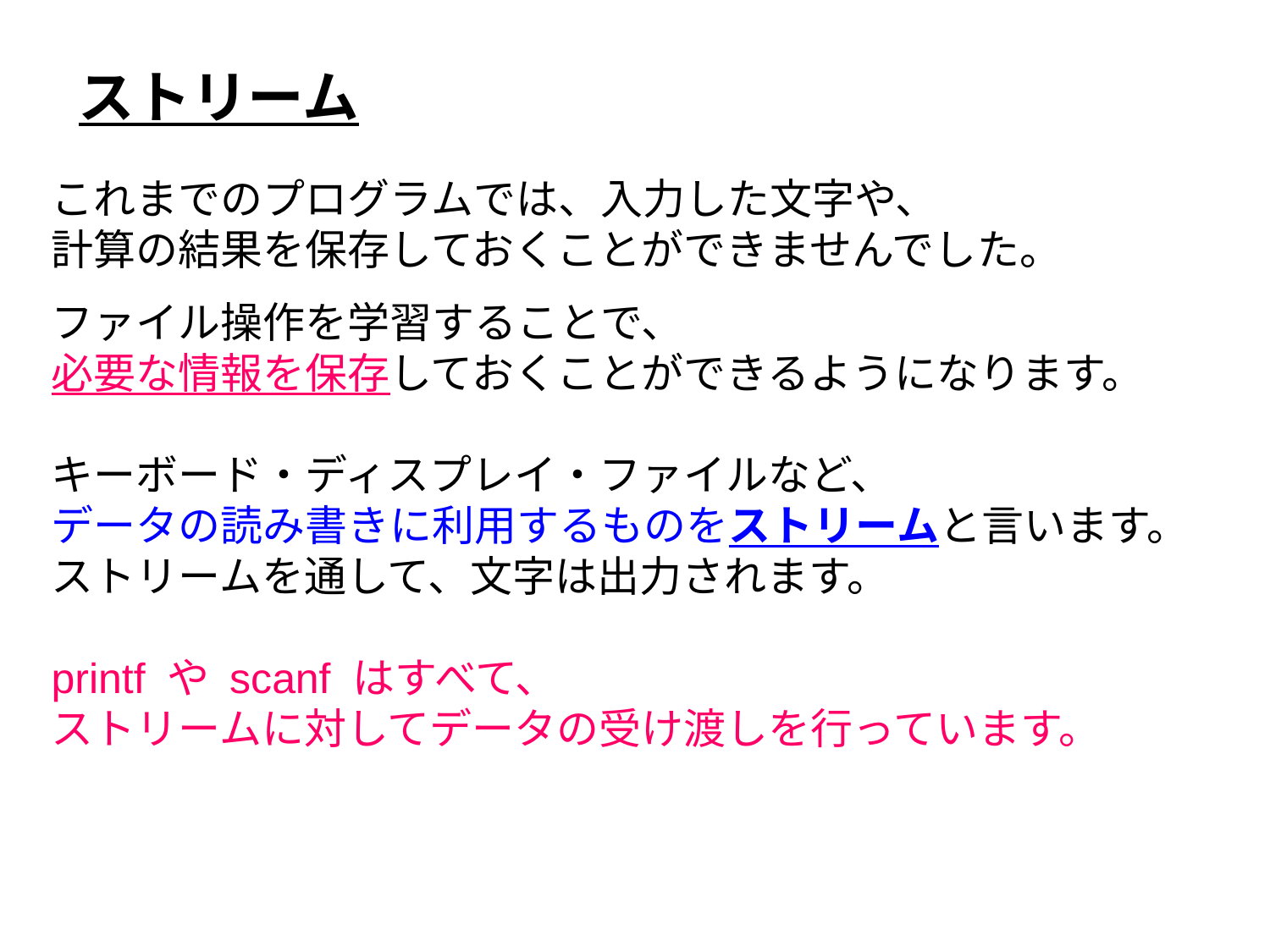

ストリーム
これまでのプログラムでは、入力した文字や、
計算の結果を保存しておくことができませんでした。

ファイル操作を学習することで、
必要な情報を保存しておくことができるようになります。

キーボード・ディスプレイ・ファイルなど、
データの読み書きに利用するものをストリームと言います。
ストリームを通して、文字は出力されます。

printf や scanf はすべて、
ストリームに対してデータの受け渡しを行っています。